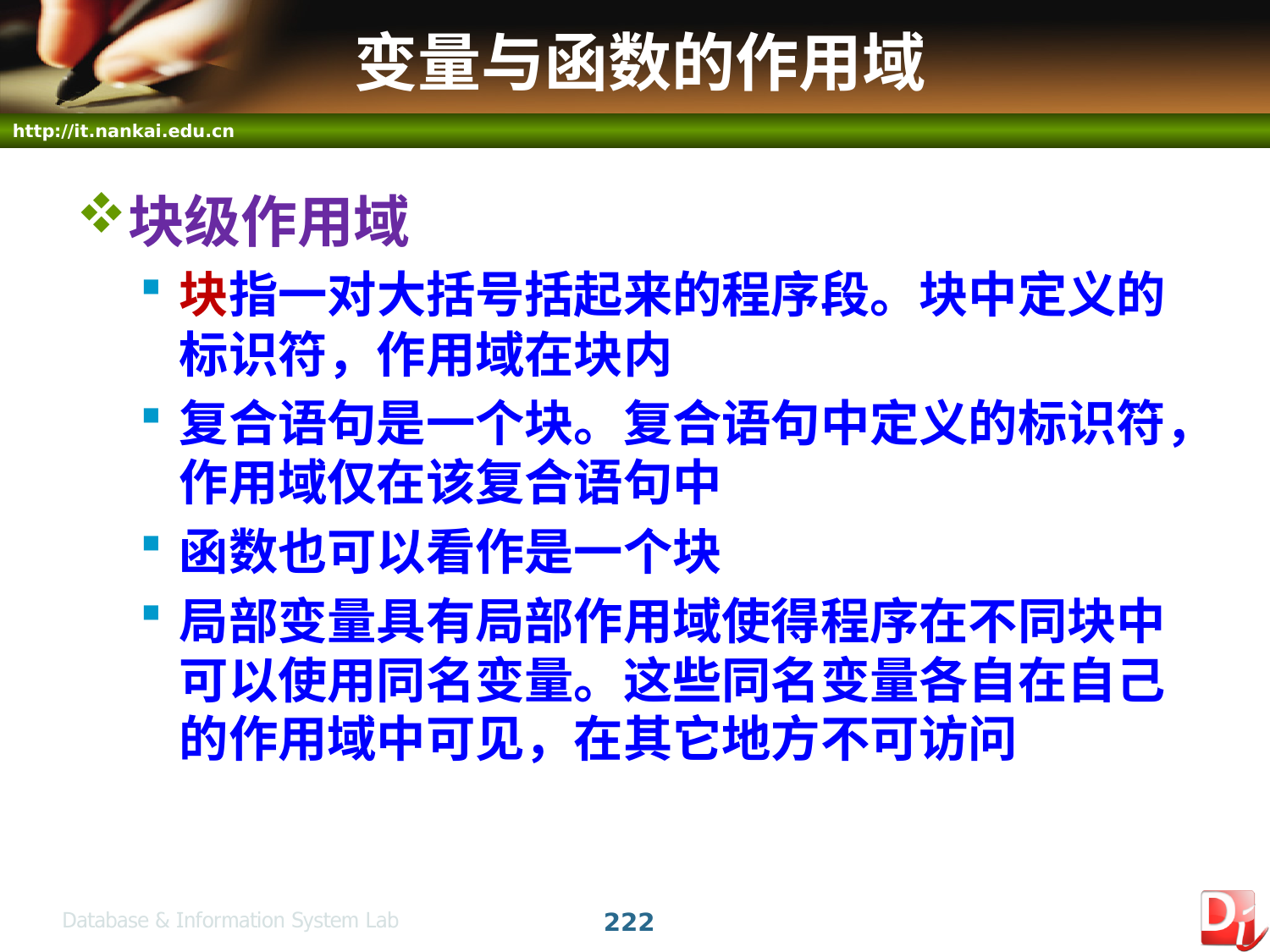

# 变量与函数的作用域
块级作用域
块指一对大括号括起来的程序段。块中定义的标识符，作用域在块内
复合语句是一个块。复合语句中定义的标识符，作用域仅在该复合语句中
函数也可以看作是一个块
局部变量具有局部作用域使得程序在不同块中可以使用同名变量。这些同名变量各自在自己的作用域中可见，在其它地方不可访问
222
Database & Information System Lab